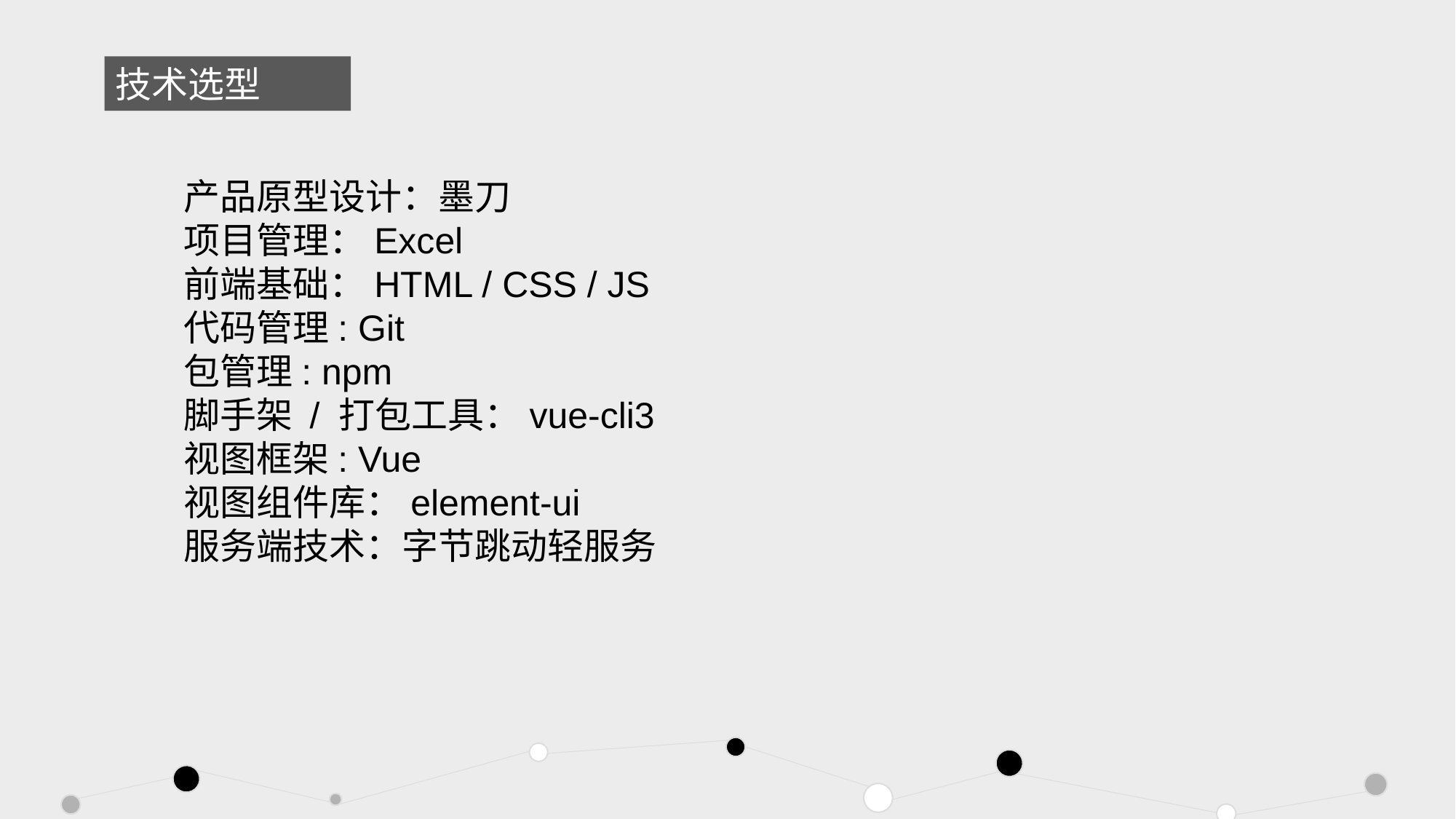

技术选型

产品原型设计：墨刀
项目管理：Excel
前端基础：HTML / CSS / JS
代码管理: Git
包管理: npm
脚手架 / 打包工具：vue-cli3
视图框架: Vue
视图组件库：element-ui
服务端技术：字节跳动轻服务